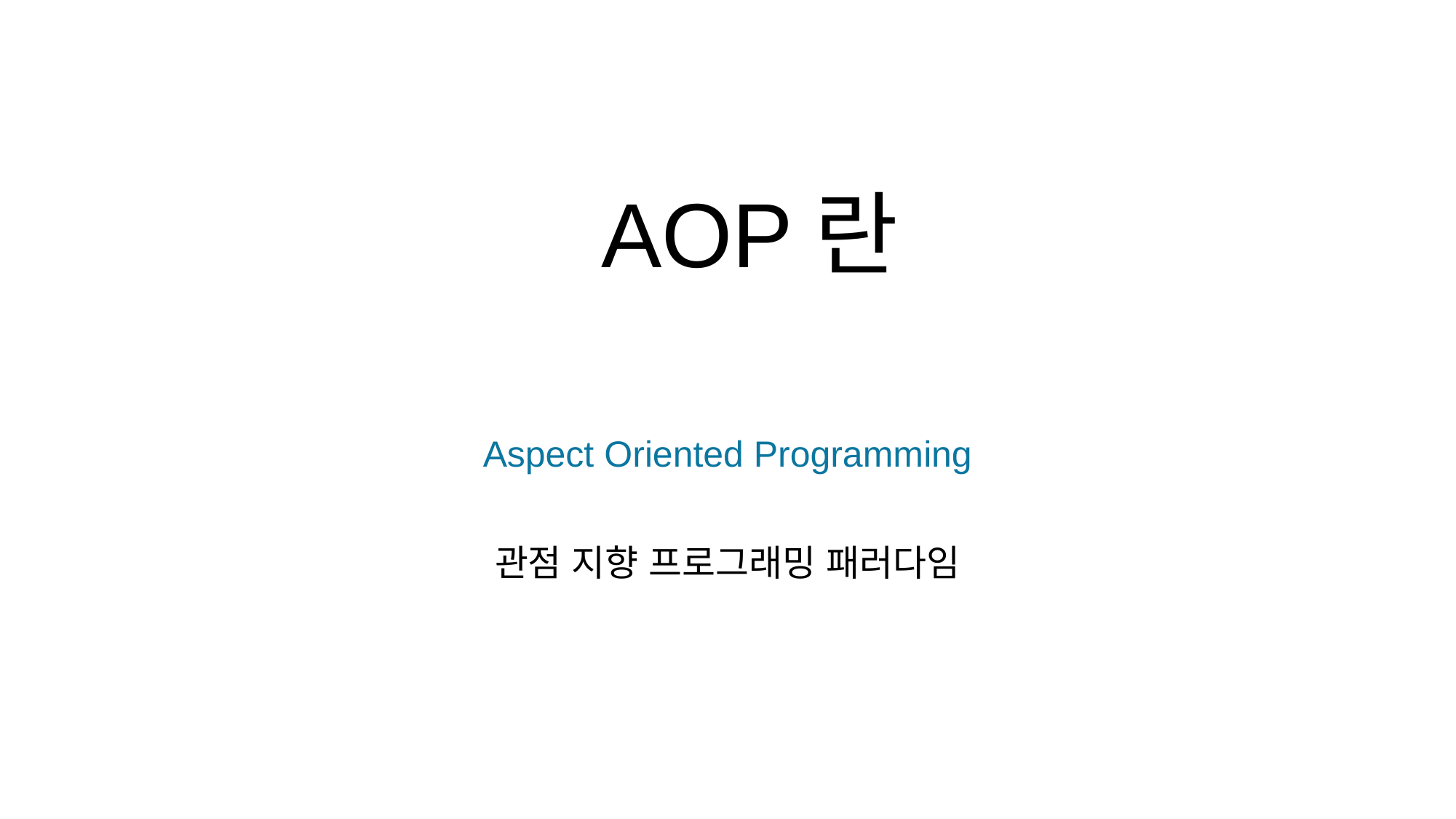

# AOP란
Aspect Oriented Programming

관점 지향 프로그래밍 패러다임